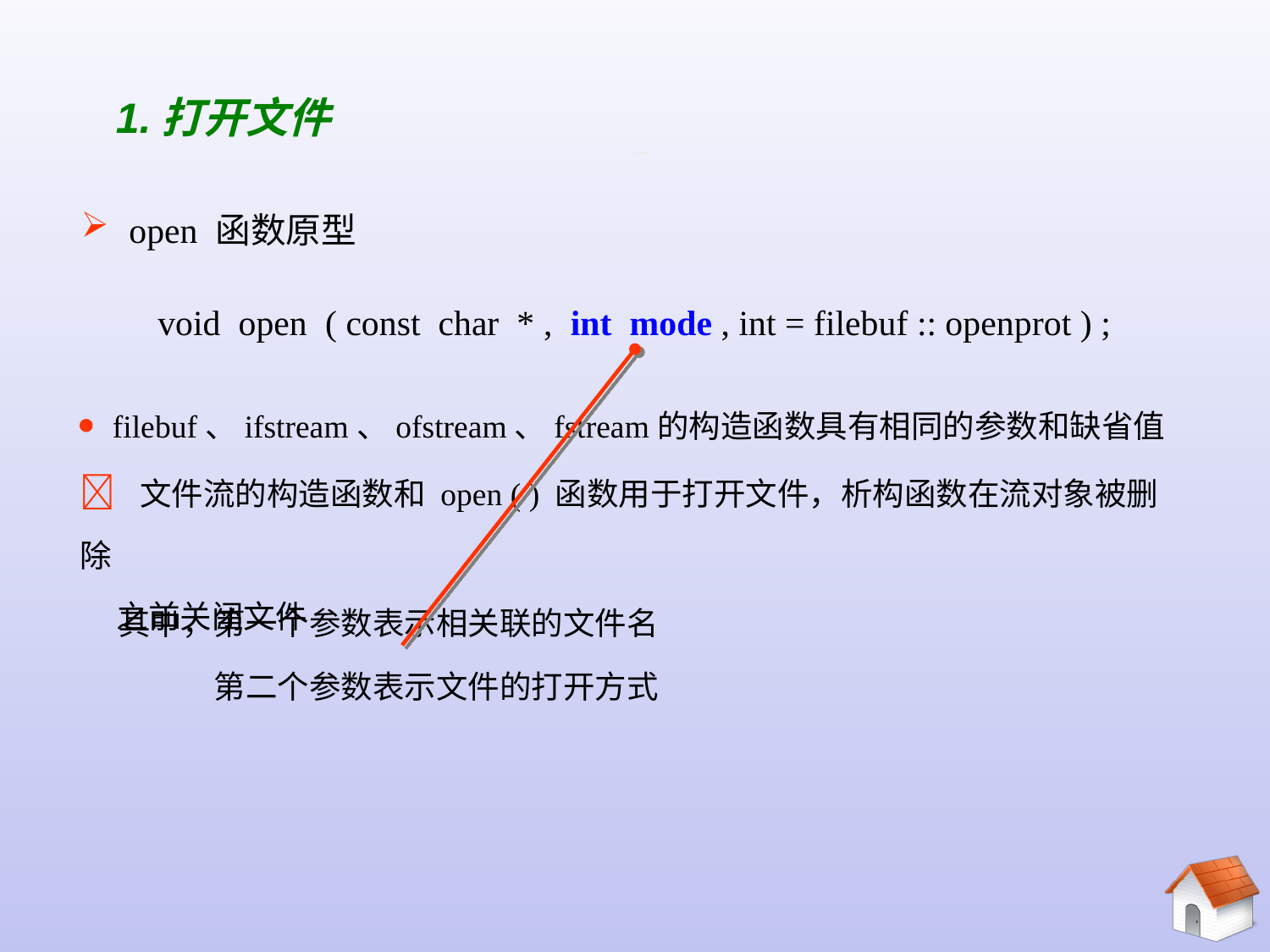

# 10.5.2  打开和关闭文件
1.打开文件
  open 函数原型
void  open  ( const  char  * ,  int  mode , int = filebuf :: openprot ) ;

•  filebuf、ifstream、ofstream、fstream的构造函数具有相同的参数和缺省值
•  文件流的构造函数和 open ( ) 函数用于打开文件，析构函数在流对象被删除
    之前关闭文件
其中，第一个参数表示相关联的文件名
第二个参数表示文件的打开方式